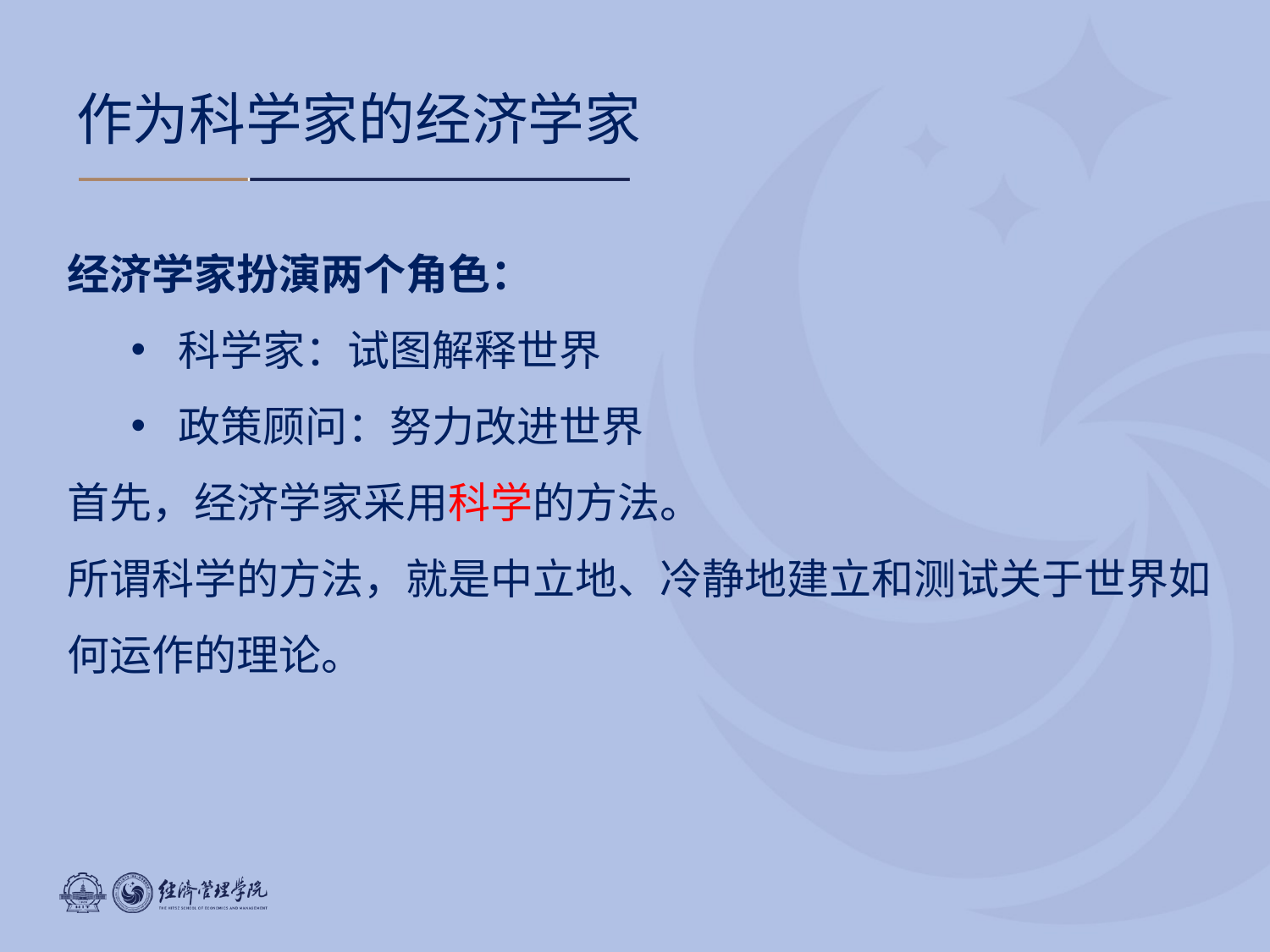

# 作为科学家的经济学家
经济学家扮演两个角色：
科学家：试图解释世界
政策顾问：努力改进世界
首先，经济学家采用科学的方法。
所谓科学的方法，就是中立地、冷静地建立和测试关于世界如何运作的理论。